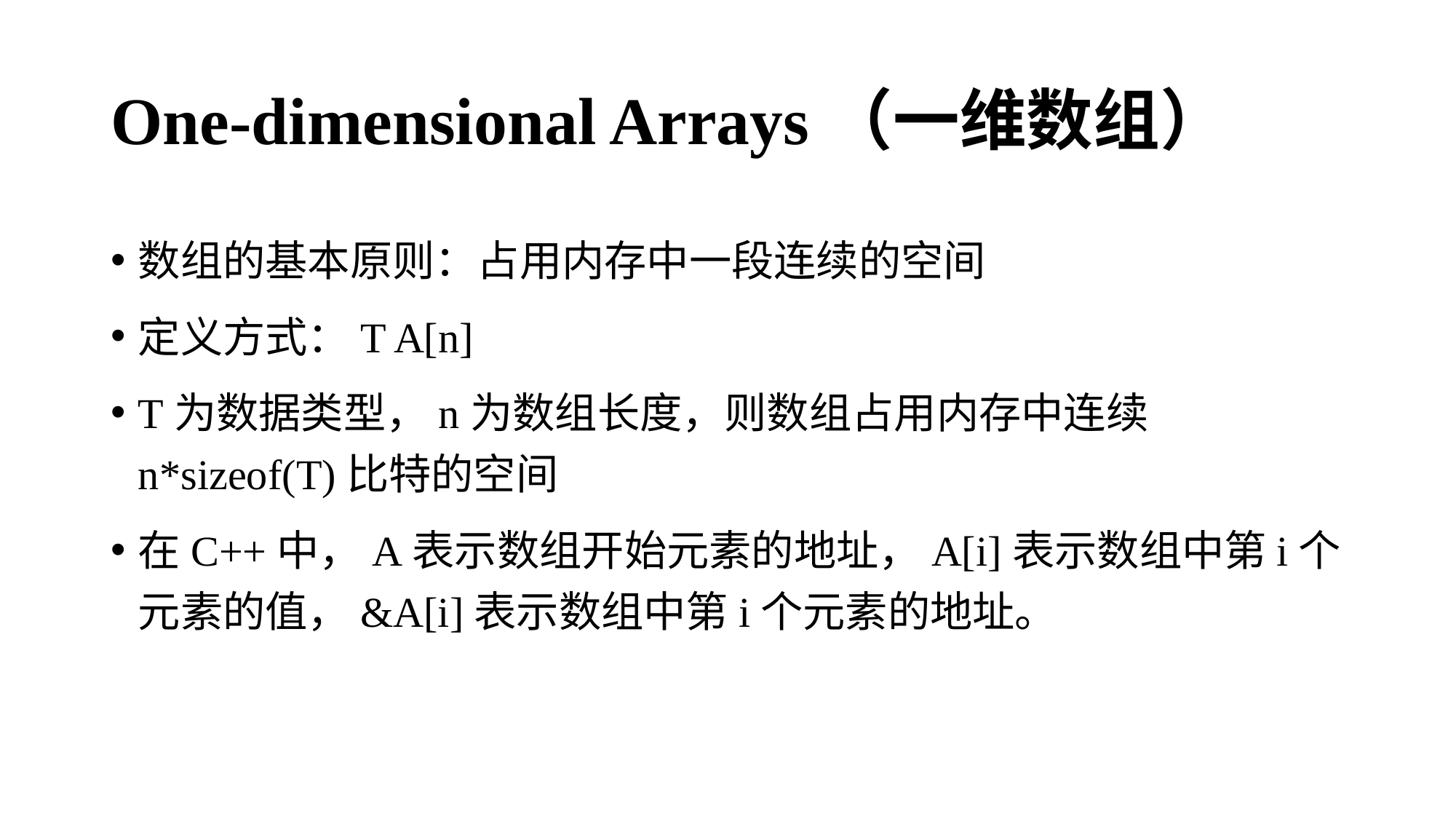

# One-dimensional Arrays（一维数组）
数组的基本原则：占用内存中一段连续的空间
定义方式：T A[n]
T为数据类型，n为数组长度，则数组占用内存中连续n*sizeof(T)比特的空间
在C++中，A表示数组开始元素的地址，A[i]表示数组中第i个元素的值，&A[i]表示数组中第i个元素的地址。